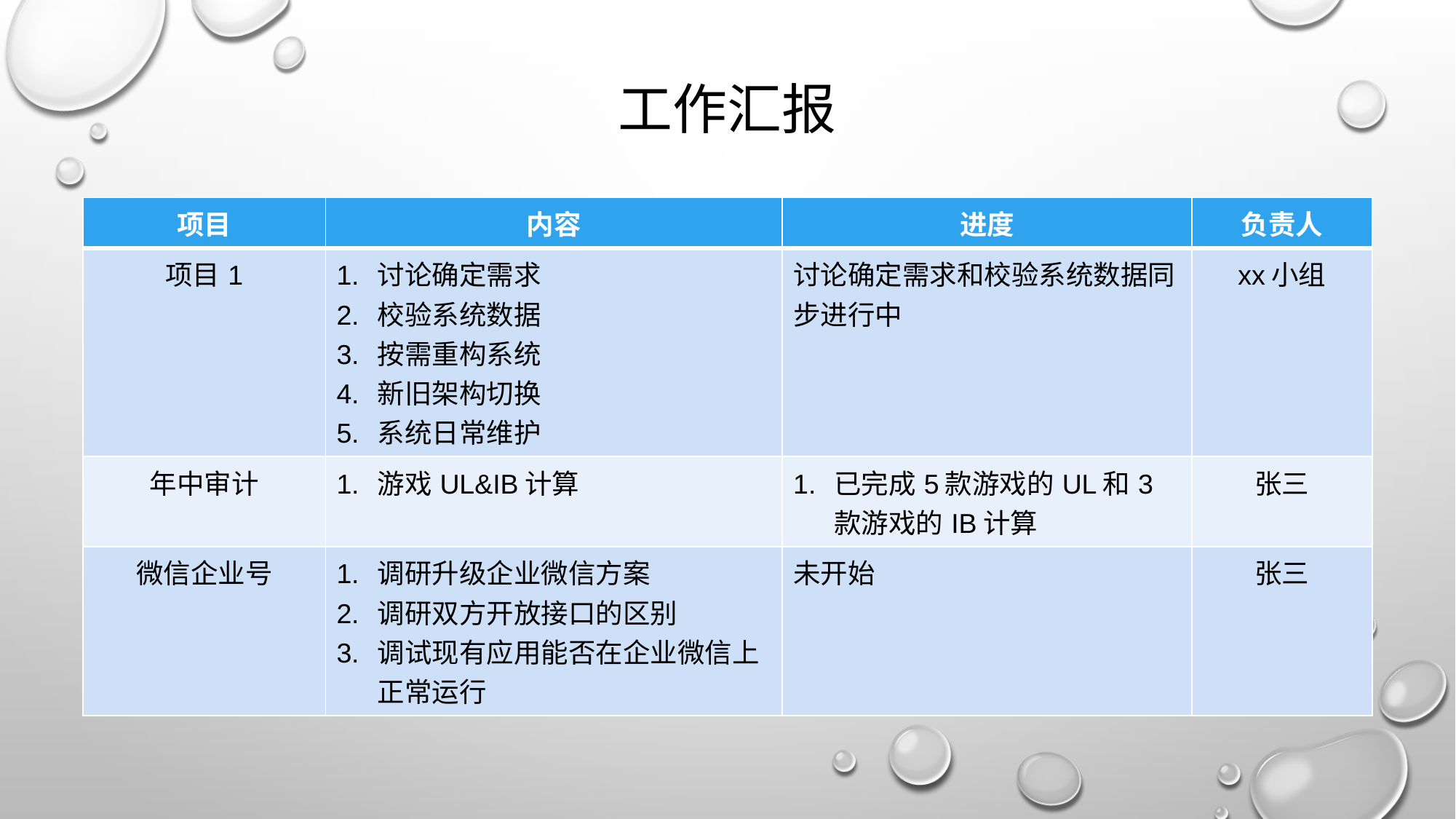

# 工作汇报
| 项目 | 内容 | 进度 | 负责人 |
| --- | --- | --- | --- |
| 项目1 | 讨论确定需求 校验系统数据 按需重构系统 新旧架构切换 系统日常维护 | 讨论确定需求和校验系统数据同步进行中 | xx小组 |
| 年中审计 | 游戏UL&IB计算 | 已完成5款游戏的UL和3款游戏的IB计算 | 张三 |
| 微信企业号 | 调研升级企业微信方案 调研双方开放接口的区别 调试现有应用能否在企业微信上正常运行 | 未开始 | 张三 |